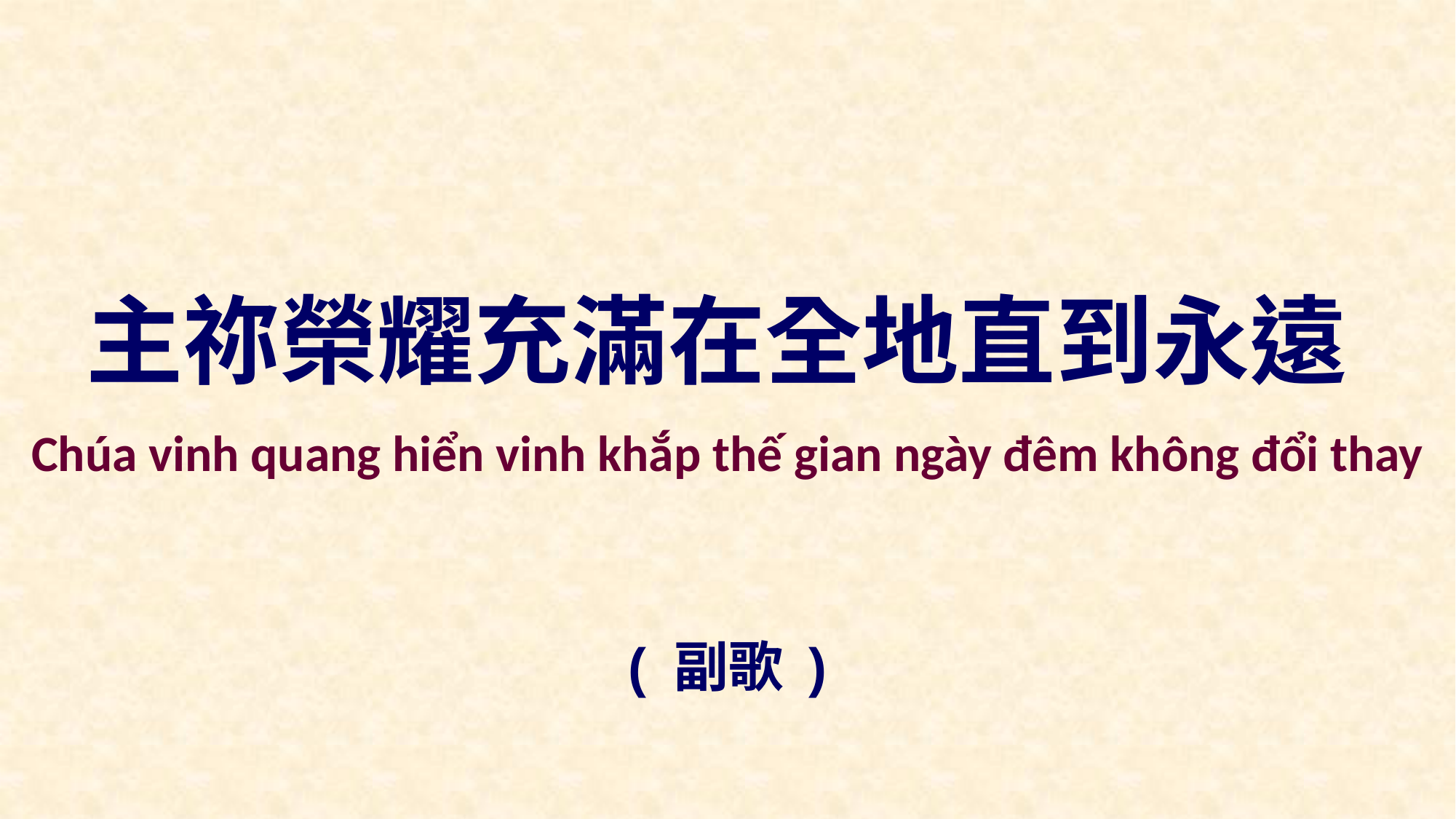

主祢榮耀充滿在全地直到永遠
Chúa vinh quang hiển vinh khắp thế gian ngày đêm không đổi thay
( 副歌 )